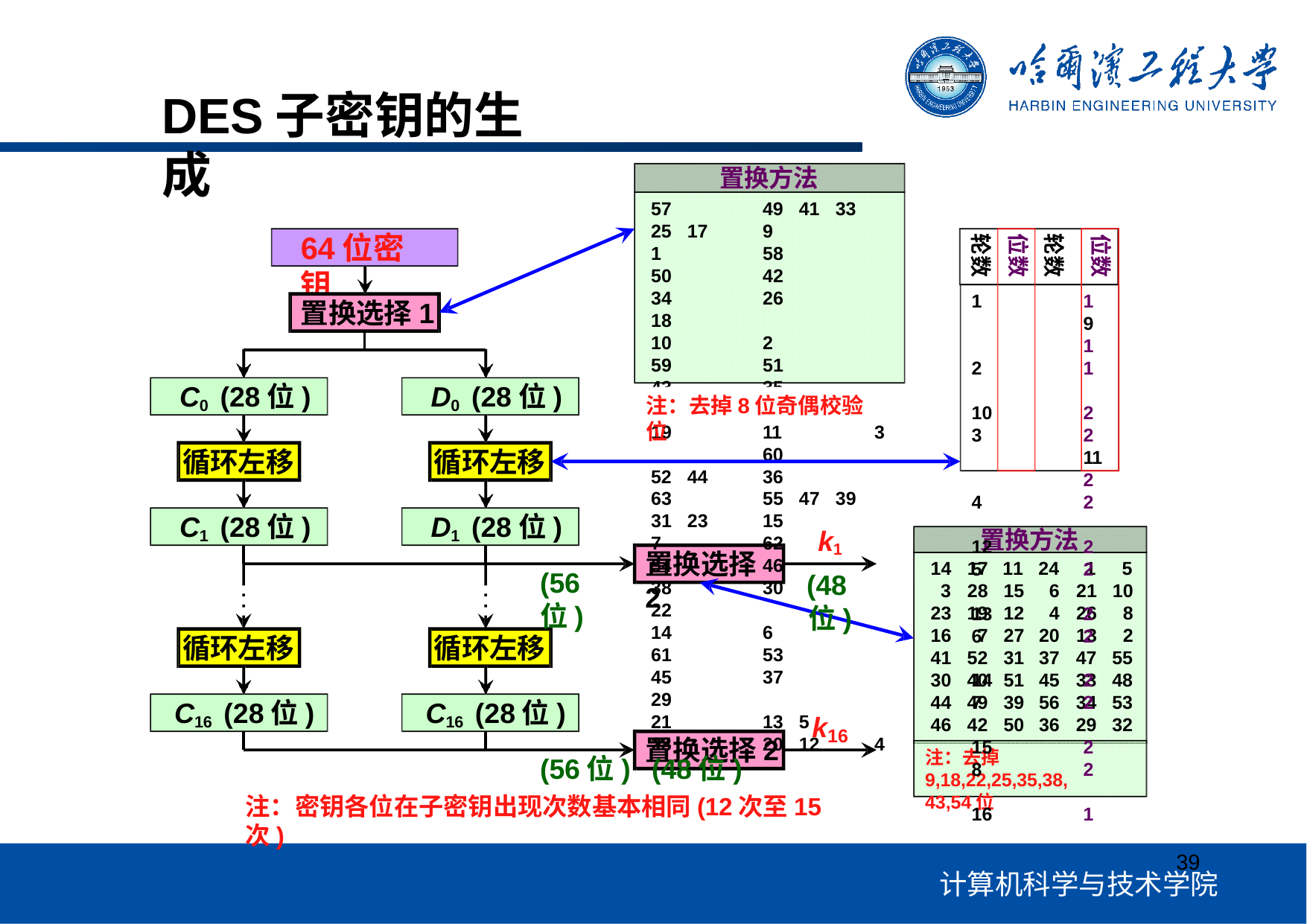

# DES子密钥的生成
置换方法

57	49   41   33	25   17	9
1	58	50	42	34	26	18
10	2	59	51	43	35	27
19	11	3	60	52   44	36
63	55   47   39	31   23	15
7	62	54	46	38	30	22
14	6	61	53	45	37	29
21	13   5	28	20   12	4
64位密钥

轮数
位数轮数
位数

1	1	9	1
2	1	10	2
3	2	11	2
4	2	12	2
5	2	13	2
6	2	14	2
7	2	15	2
8	2	16	1

置换选择1

C0 (28位)
D0 (28位)

注：去掉8位奇偶校验位

循环左移
循环左移

C1 (28位)
D1 (28位)

k1
(48位)
置换方法

置换选择2

| 14 | 17 | 11 | 24 | 1 | 5 |
| --- | --- | --- | --- | --- | --- |
| 3 | 28 | 15 | 6 | 21 | 10 |
| 23 | 19 | 12 | 4 | 26 | 8 |
| 16 | 7 | 27 | 20 | 13 | 2 |
| 41 | 52 | 31 | 37 | 47 | 55 |
| 30 | 40 | 51 | 45 | 33 | 48 |
| 44 | 49 | 39 | 56 | 34 | 53 |
| 46 | 42 | 50 | 36 | 29 | 32 |

(56位)

循环左移
循环左移

C16 (28位)
C16 (28位)

k
16

置换选择2

注：去掉9,18,22,25,35,38,
43,54位
(56位)	(48位)
注：密钥各位在子密钥出现次数基本相同(12次至15次)
39